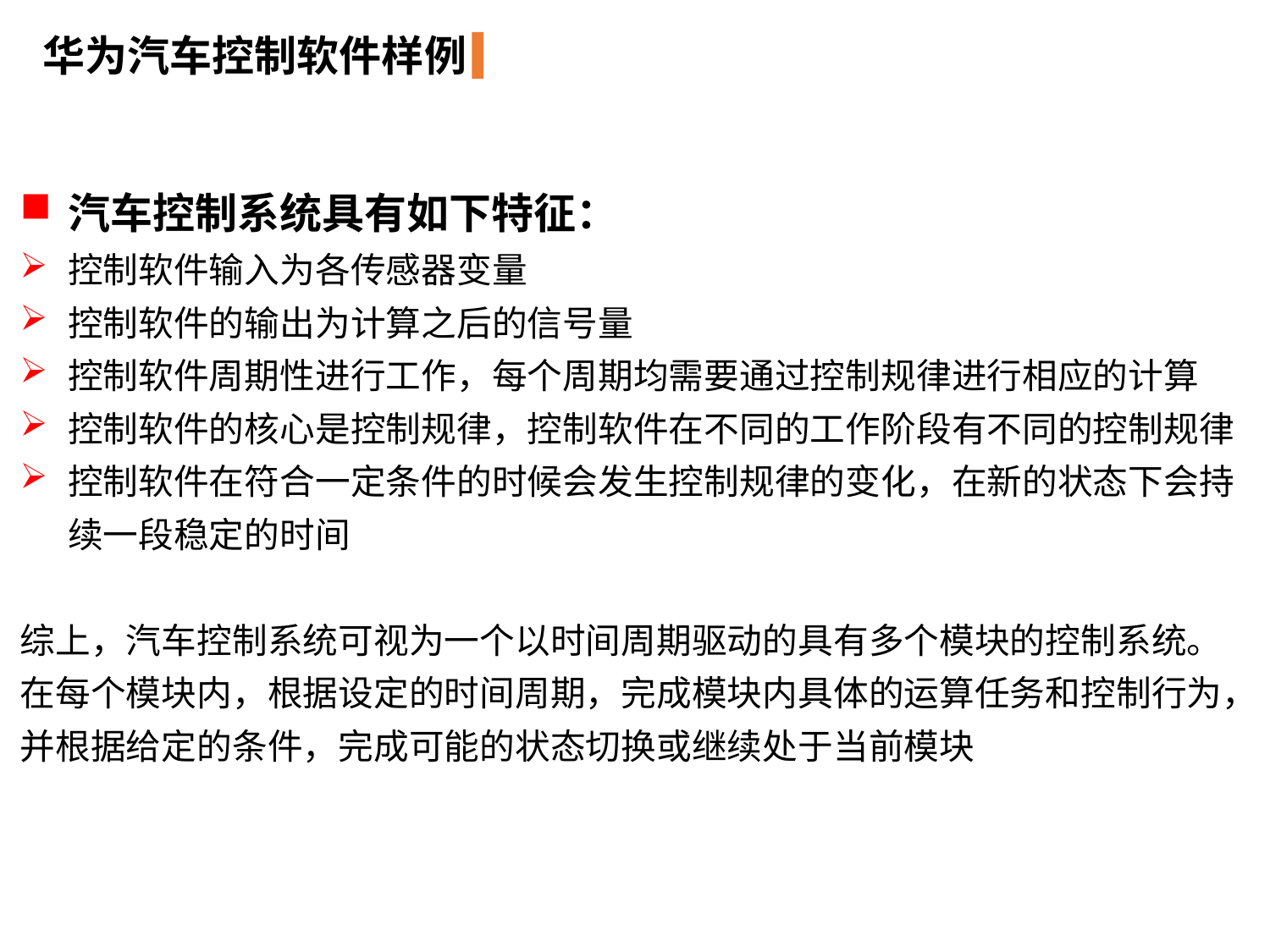

华为汽车控制软件样例

汽车控制系统具有如下特征：
控制软件输入为各传感器变量
控制软件的输出为计算之后的信号量
控制软件周期性进行工作，每个周期均需要通过控制规律进行相应的计算
控制软件的核心是控制规律，控制软件在不同的工作阶段有不同的控制规律
控制软件在符合一定条件的时候会发生控制规律的变化，在新的状态下会持续一段稳定的时间

综上，汽车控制系统可视为一个以时间周期驱动的具有多个模块的控制系统。在每个模块内，根据设定的时间周期，完成模块内具体的运算任务和控制行为，并根据给定的条件，完成可能的状态切换或继续处于当前模块